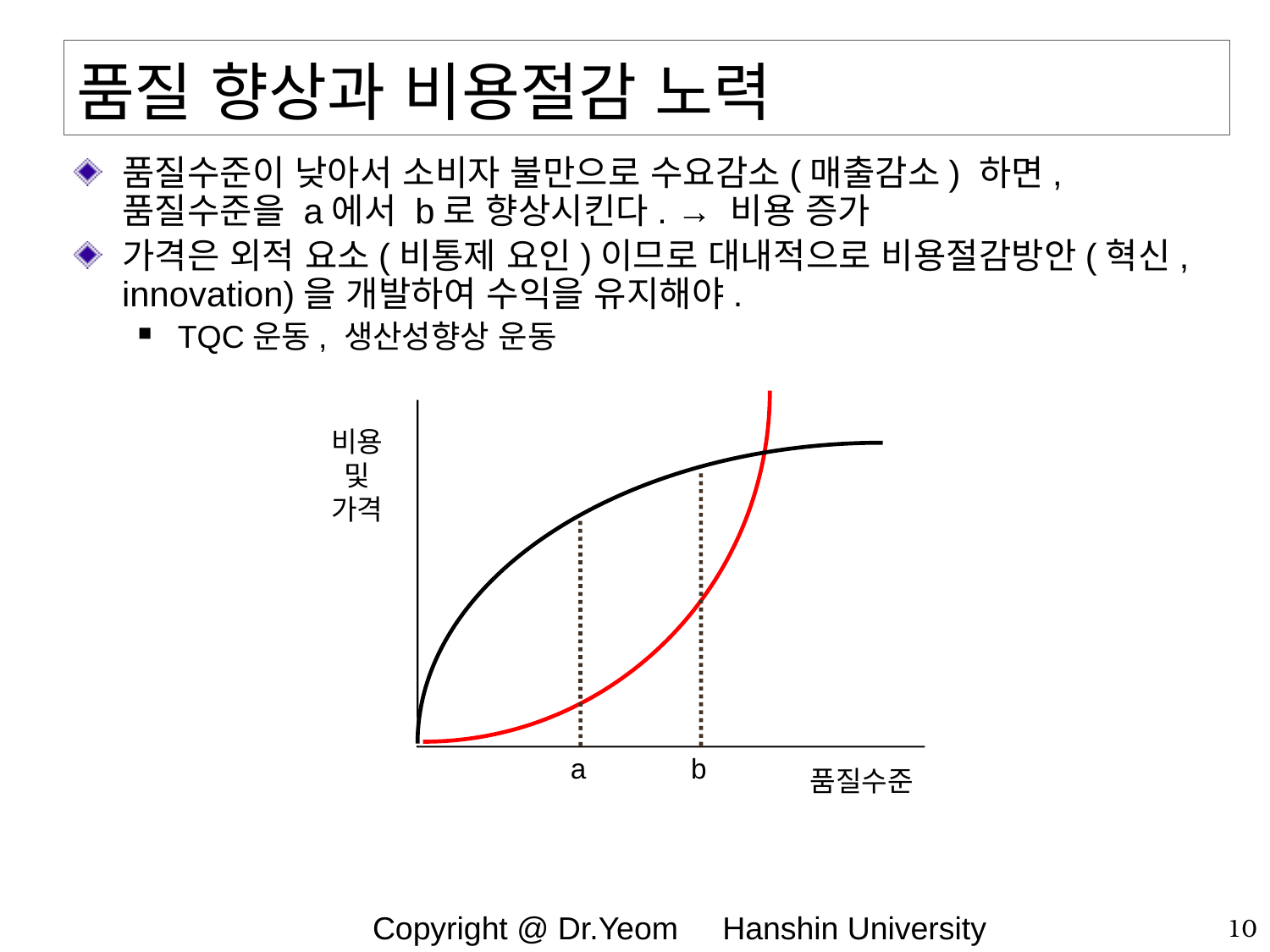

# 품질 향상과 비용절감 노력
품질수준이 낮아서 소비자 불만으로 수요감소(매출감소) 하면, 품질수준을 a에서 b로 향상시킨다. → 비용 증가
가격은 외적 요소(비통제 요인)이므로 대내적으로 비용절감방안(혁신, innovation)을 개발하여 수익을 유지해야.
TQC운동, 생산성향상 운동

비용
및
가격

품질수준

b

a
10